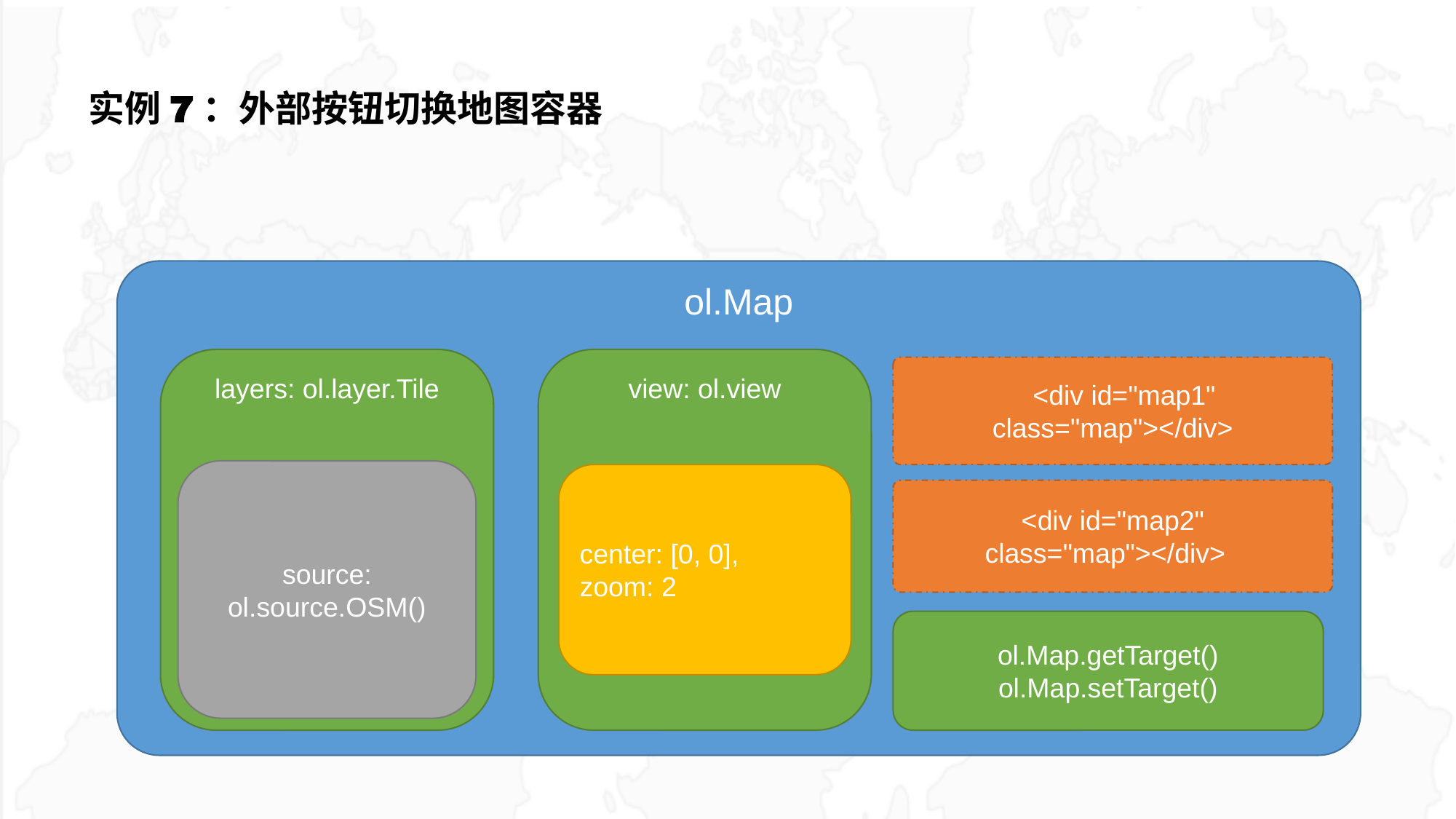

# 实例7：外部按钮切换地图容器
ol.Map
layers: ol.layer.Tile
view: ol.view
   <div id="map1" class="map"></div>
source: ol.source.OSM()
center: [0, 0],
zoom: 2
<div id="map2" class="map"></div>
ol.Map.getTarget()
ol.Map.setTarget()